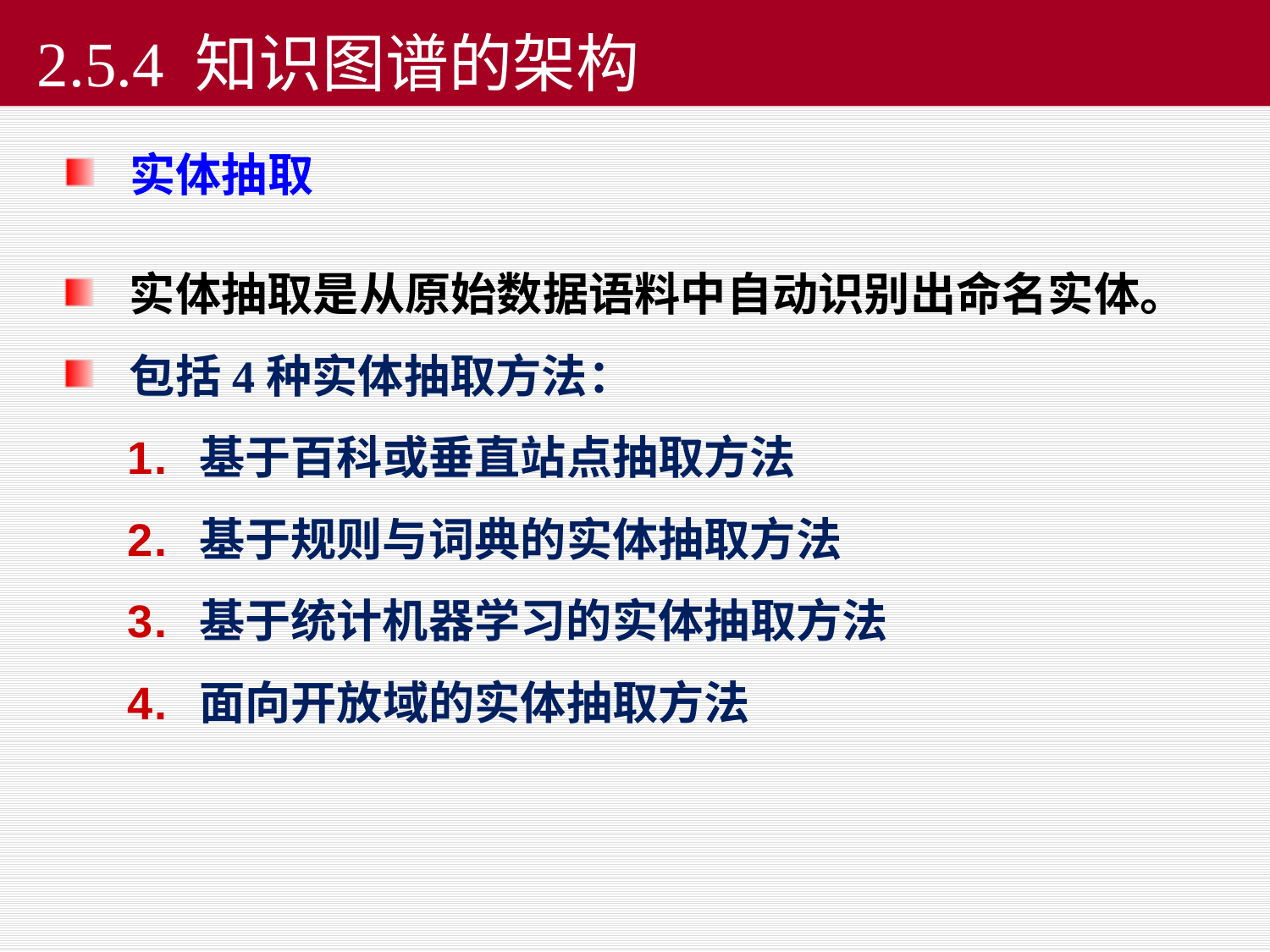

# 2.5.4 知识图谱的架构
实体抽取
实体抽取是从原始数据语料中自动识别出命名实体。
包括4种实体抽取方法：
基于百科或垂直站点抽取方法
基于规则与词典的实体抽取方法
基于统计机器学习的实体抽取方法
面向开放域的实体抽取方法
77